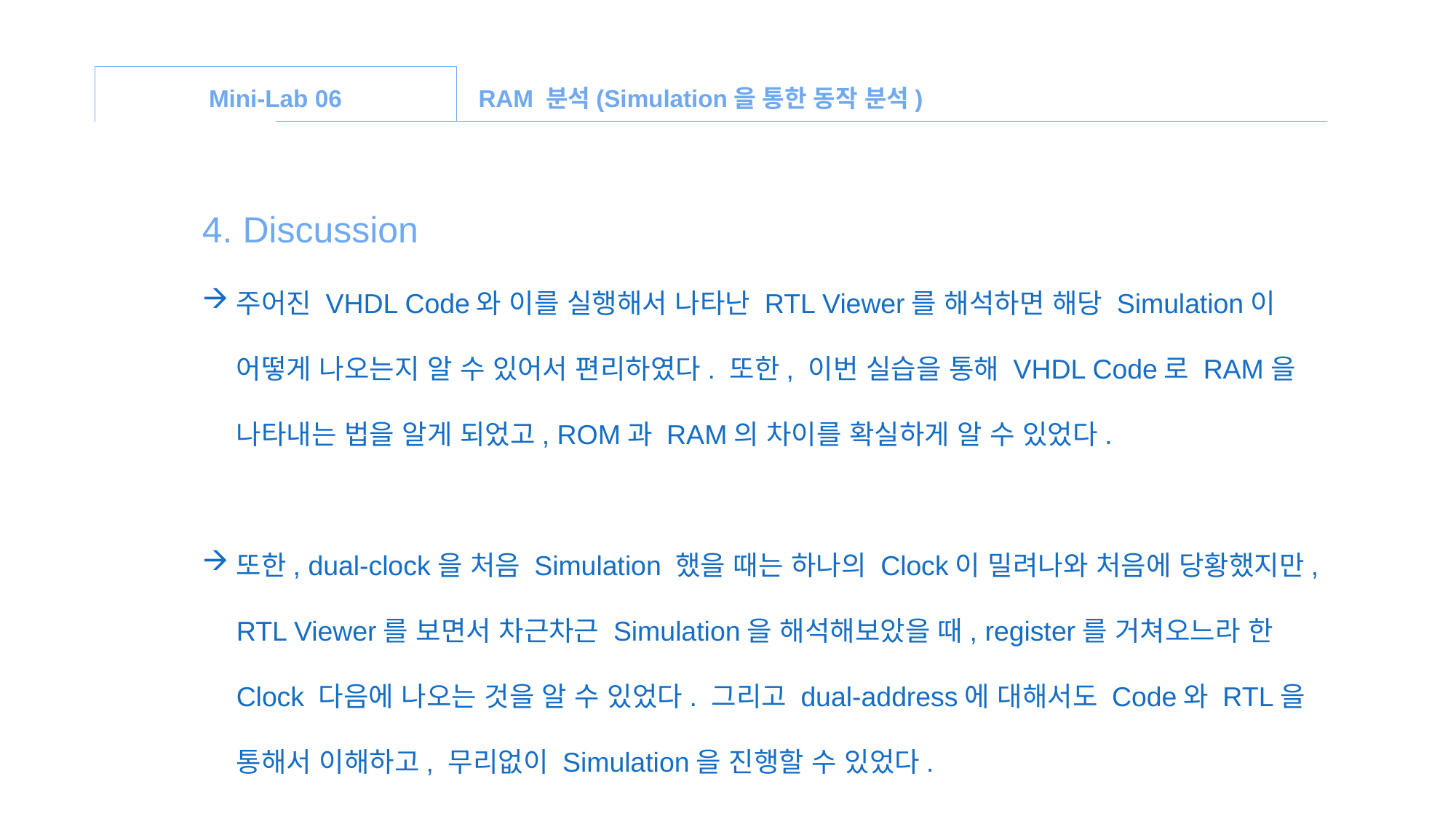

Mini-Lab 06
RAM 분석(Simulation을 통한 동작 분석)
4. Discussion
주어진 VHDL Code와 이를 실행해서 나타난 RTL Viewer를 해석하면 해당 Simulation이 어떻게 나오는지 알 수 있어서 편리하였다. 또한, 이번 실습을 통해 VHDL Code로 RAM을 나타내는 법을 알게 되었고, ROM과 RAM의 차이를 확실하게 알 수 있었다.

또한, dual-clock을 처음 Simulation 했을 때는 하나의 Clock이 밀려나와 처음에 당황했지만, RTL Viewer를 보면서 차근차근 Simulation을 해석해보았을 때, register를 거쳐오느라 한 Clock 다음에 나오는 것을 알 수 있었다. 그리고 dual-address에 대해서도 Code와 RTL을 통해서 이해하고, 무리없이 Simulation을 진행할 수 있었다.